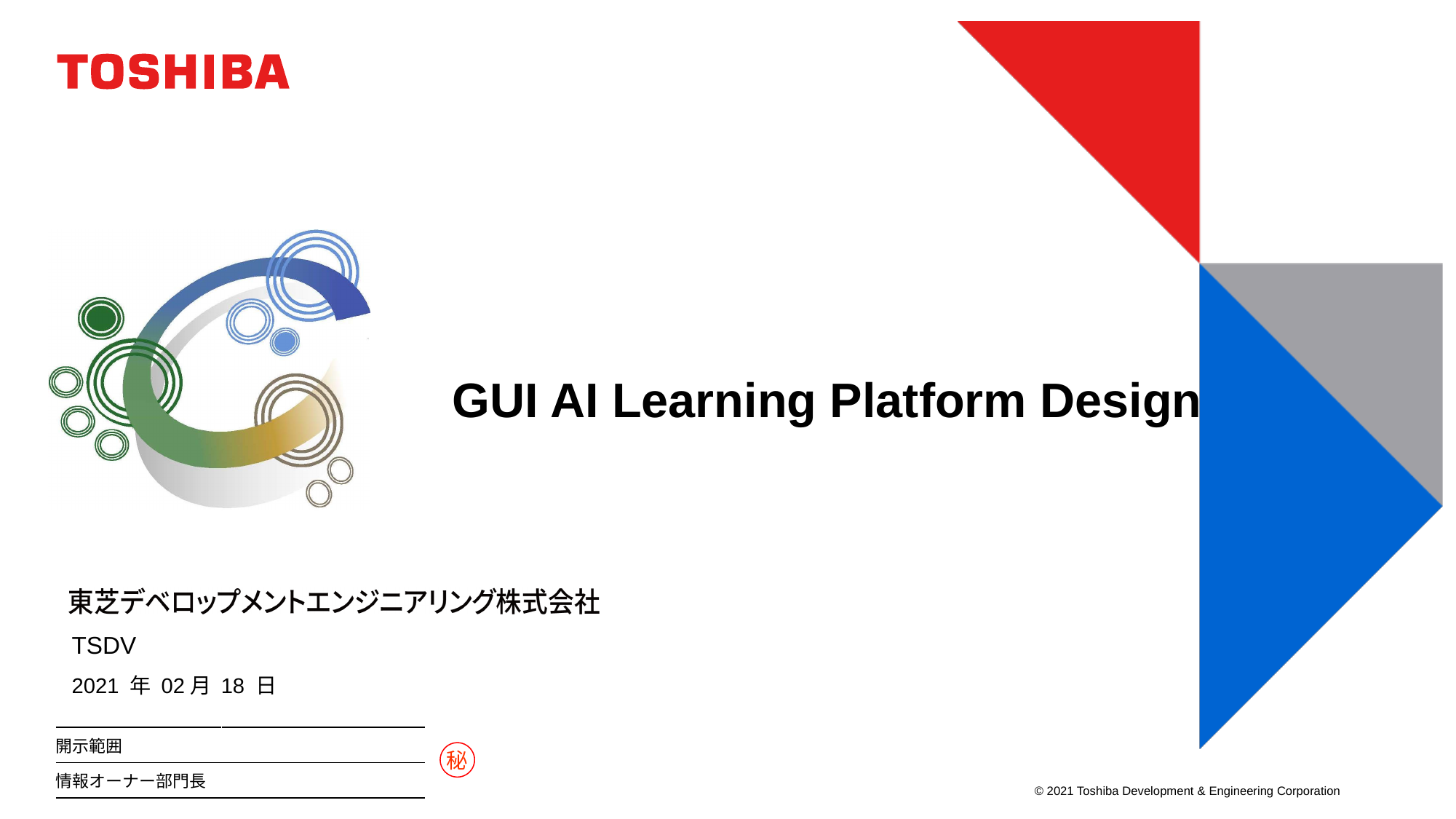

# GUI AI Learning Platform Design
TSDV
2021 年 02月 18 日